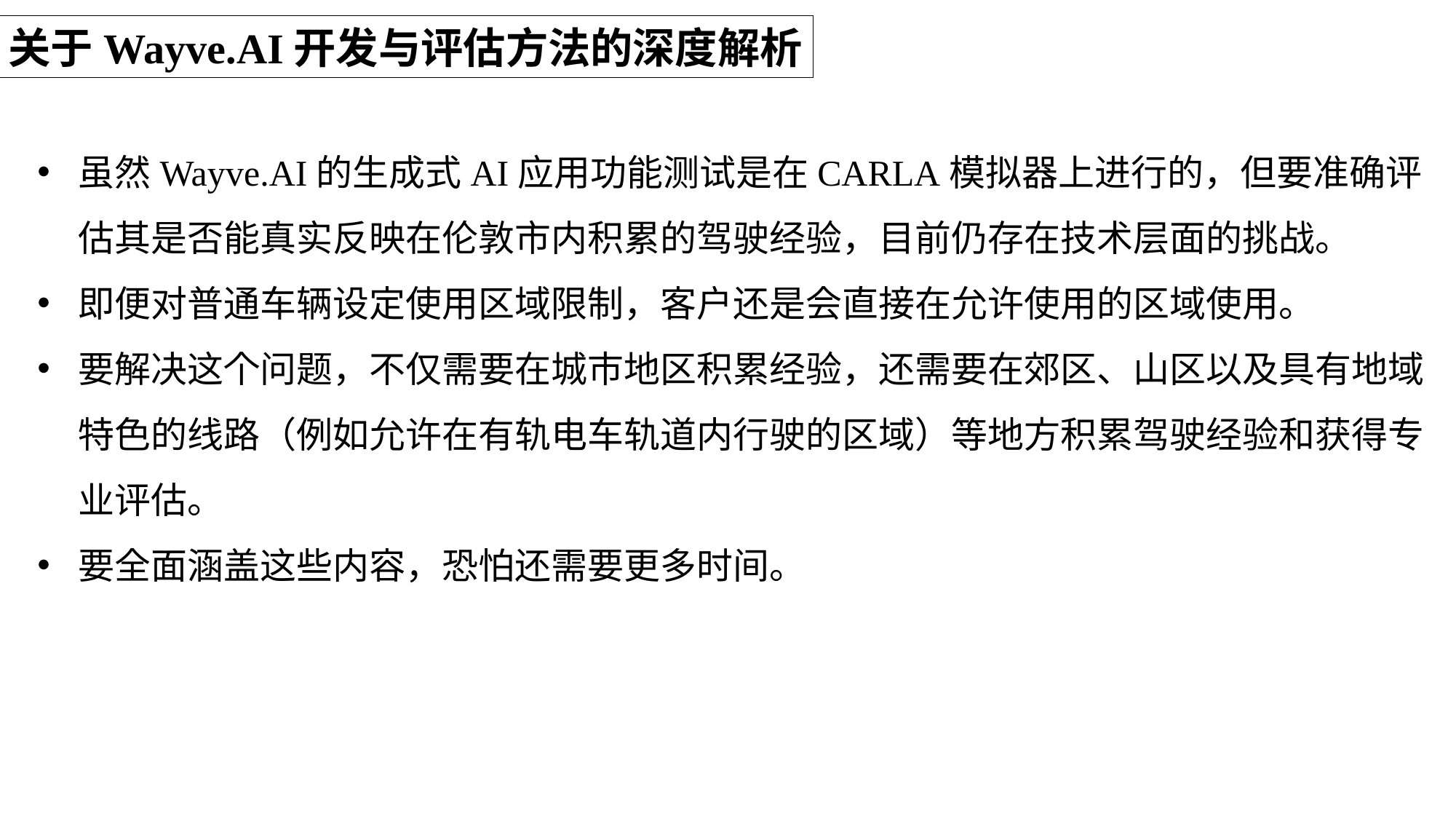

关于Wayve.AI开发与评估方法的深度解析
虽然Wayve.AI的生成式AI应用功能测试是在CARLA模拟器上进行的，但要准确评估其是否能真实反映在伦敦市内积累的驾驶经验，目前仍存在技术层面的挑战。
即便对普通车辆设定使用区域限制，客户还是会直接在允许使用的区域使用。
要解决这个问题，不仅需要在城市地区积累经验，还需要在郊区、山区以及具有地域特色的线路（例如允许在有轨电车轨道内行驶的区域）等地方积累驾驶经验和获得专业评估。
要全面涵盖这些内容，恐怕还需要更多时间。